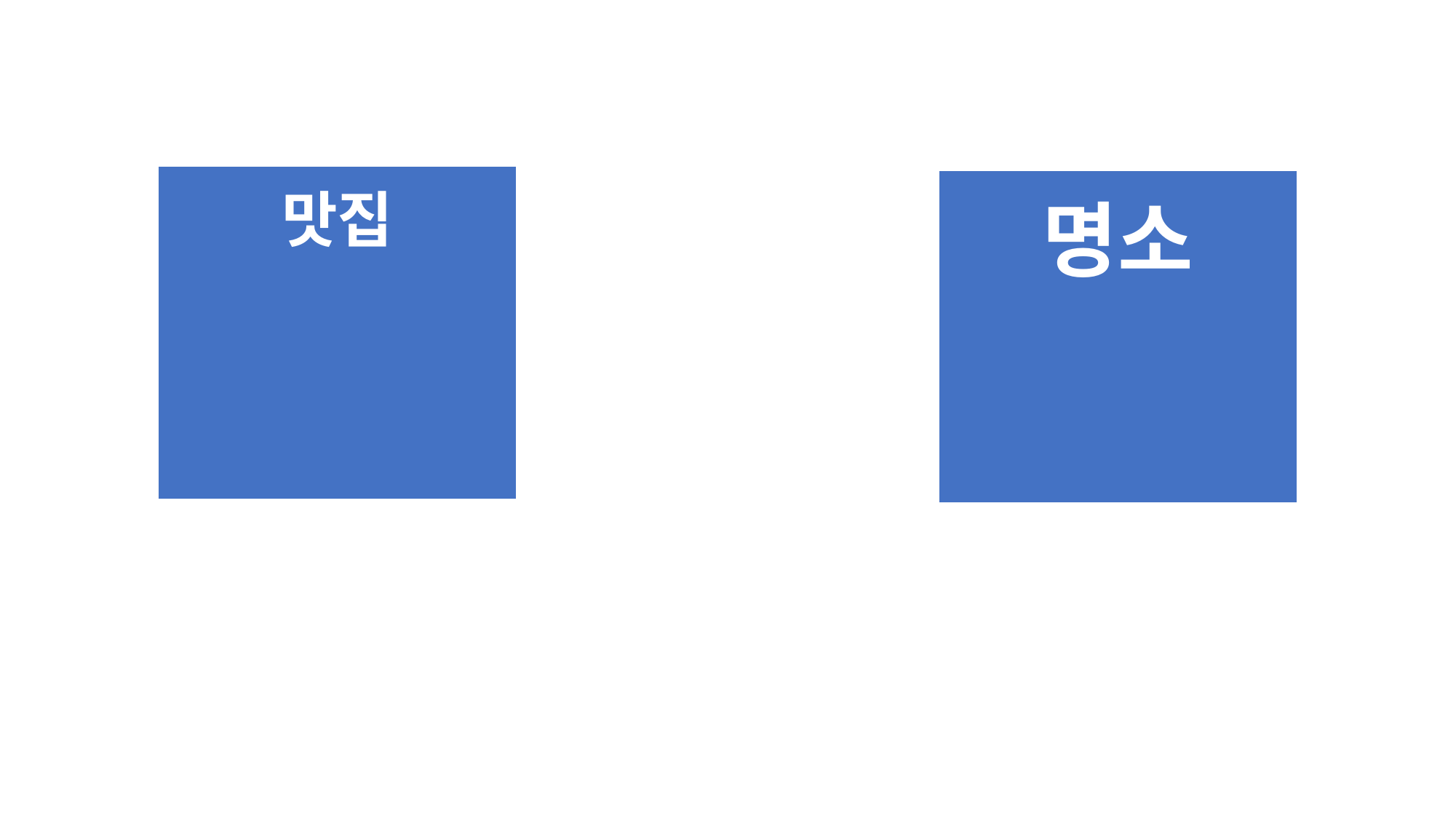

| 맛집 |
| --- |
| 명소 |
| --- |